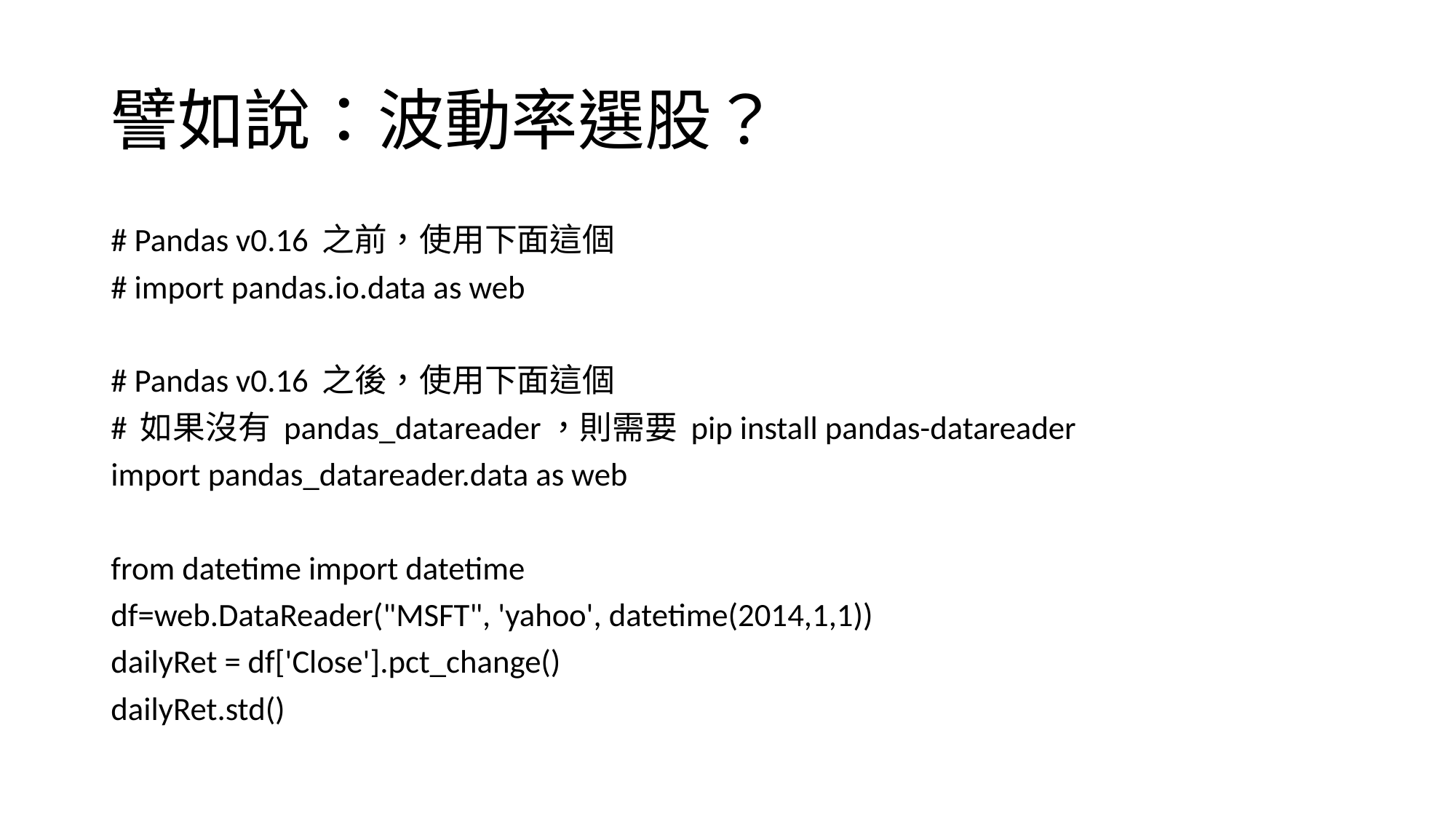

# 譬如說：波動率選股？
# Pandas v0.16 之前，使用下面這個
# import pandas.io.data as web

# Pandas v0.16 之後，使用下面這個
# 如果沒有 pandas_datareader，則需要 pip install pandas-datareader
import pandas_datareader.data as web

from datetime import datetime
df=web.DataReader("MSFT", 'yahoo', datetime(2014,1,1))
dailyRet = df['Close'].pct_change()
dailyRet.std()